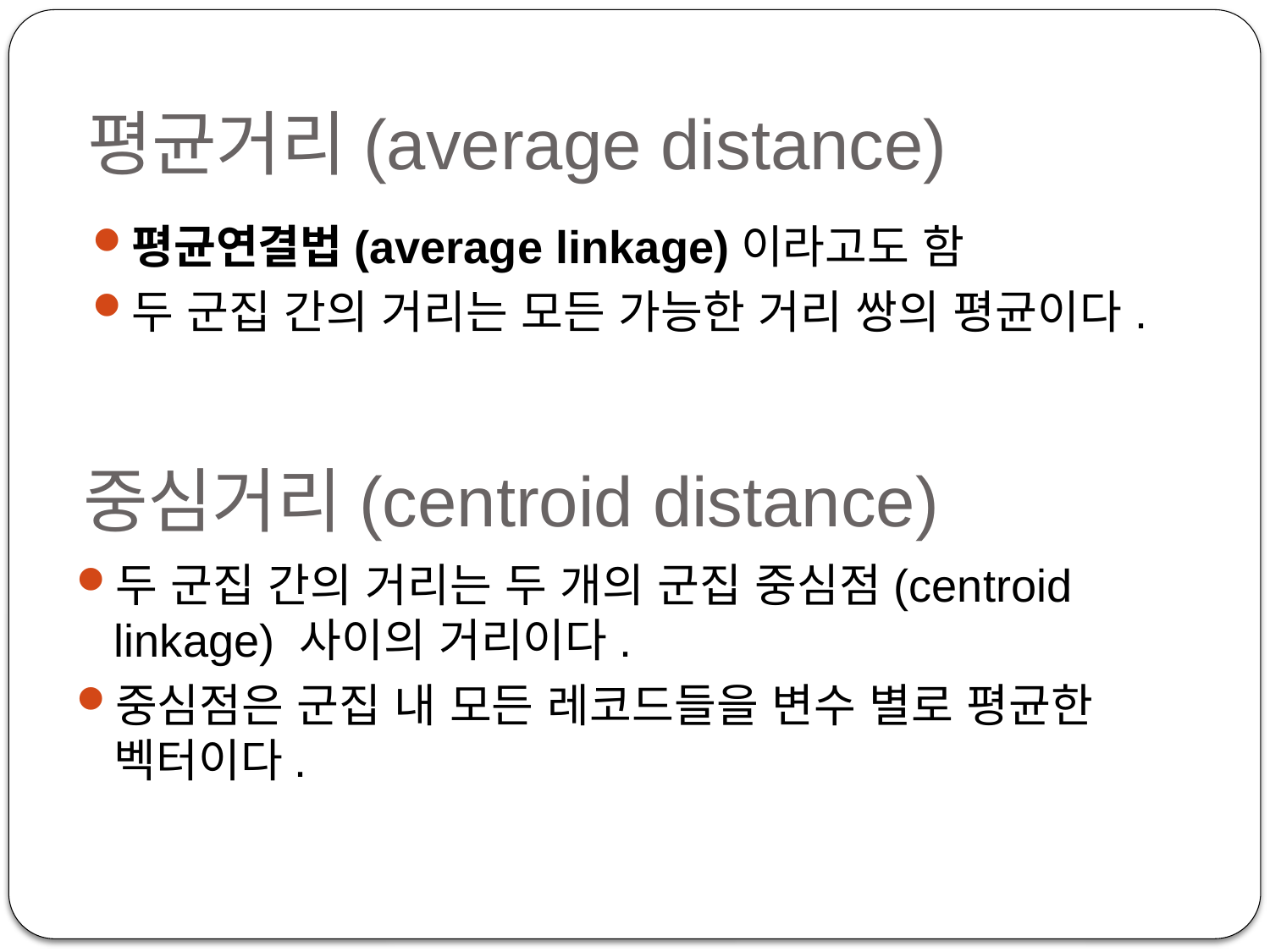

평균거리(average distance)
평균연결법(average linkage)이라고도 함
두 군집 간의 거리는 모든 가능한 거리 쌍의 평균이다.
# 중심거리(centroid distance)
두 군집 간의 거리는 두 개의 군집 중심점(centroid linkage) 사이의 거리이다.
중심점은 군집 내 모든 레코드들을 변수 별로 평균한 벡터이다.